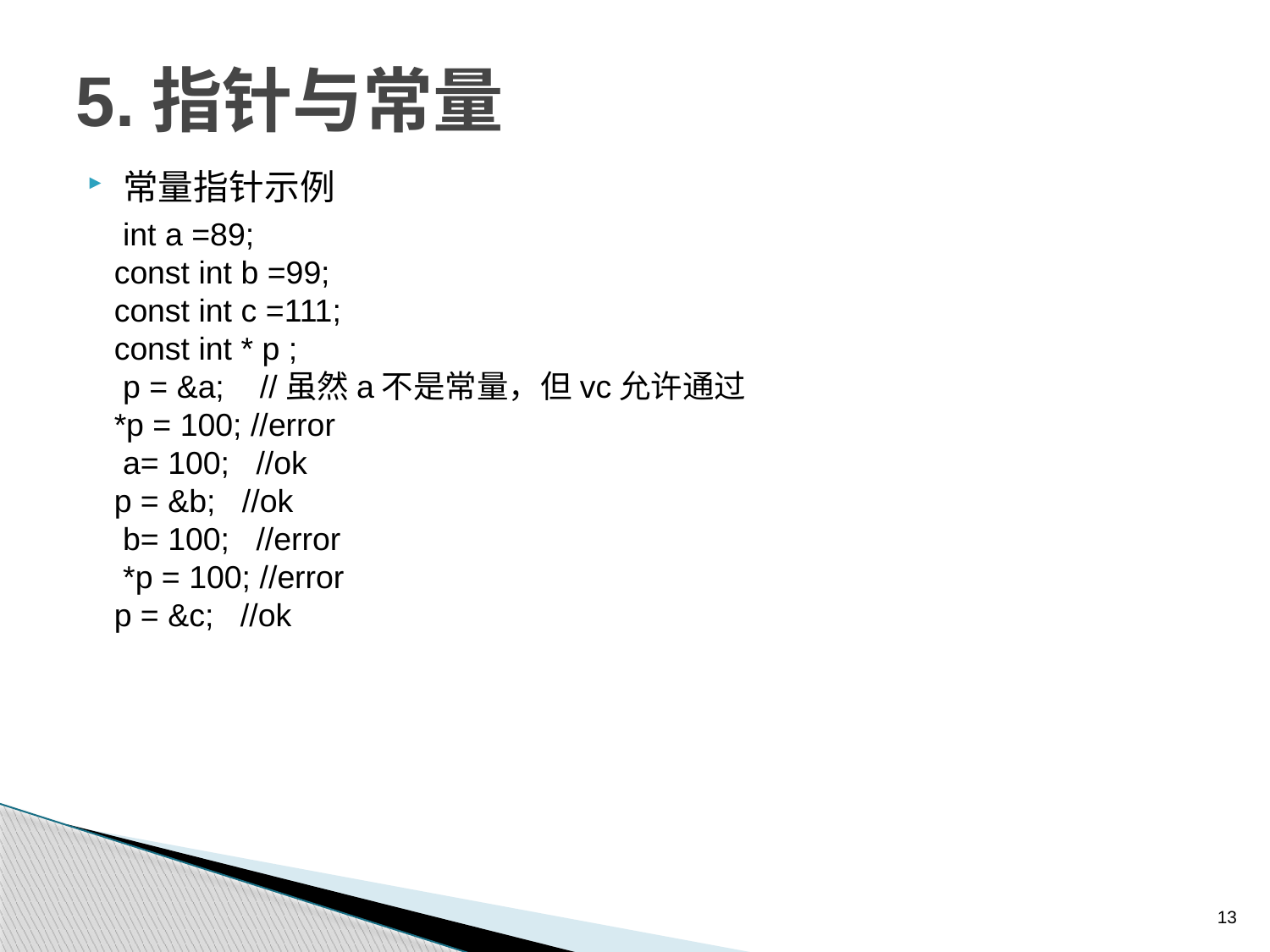

# 5.指针与常量
常量指针示例
	int a =89;
   const int b =99;
   const int c =111;
   const int * p ;
	p = &a;    //虽然a不是常量，但vc允许通过
   *p = 100; //error
	a= 100;   //ok
   p = &b;   //ok
	b= 100;   //error
 	*p = 100; //error
   p = &c;   //ok
13